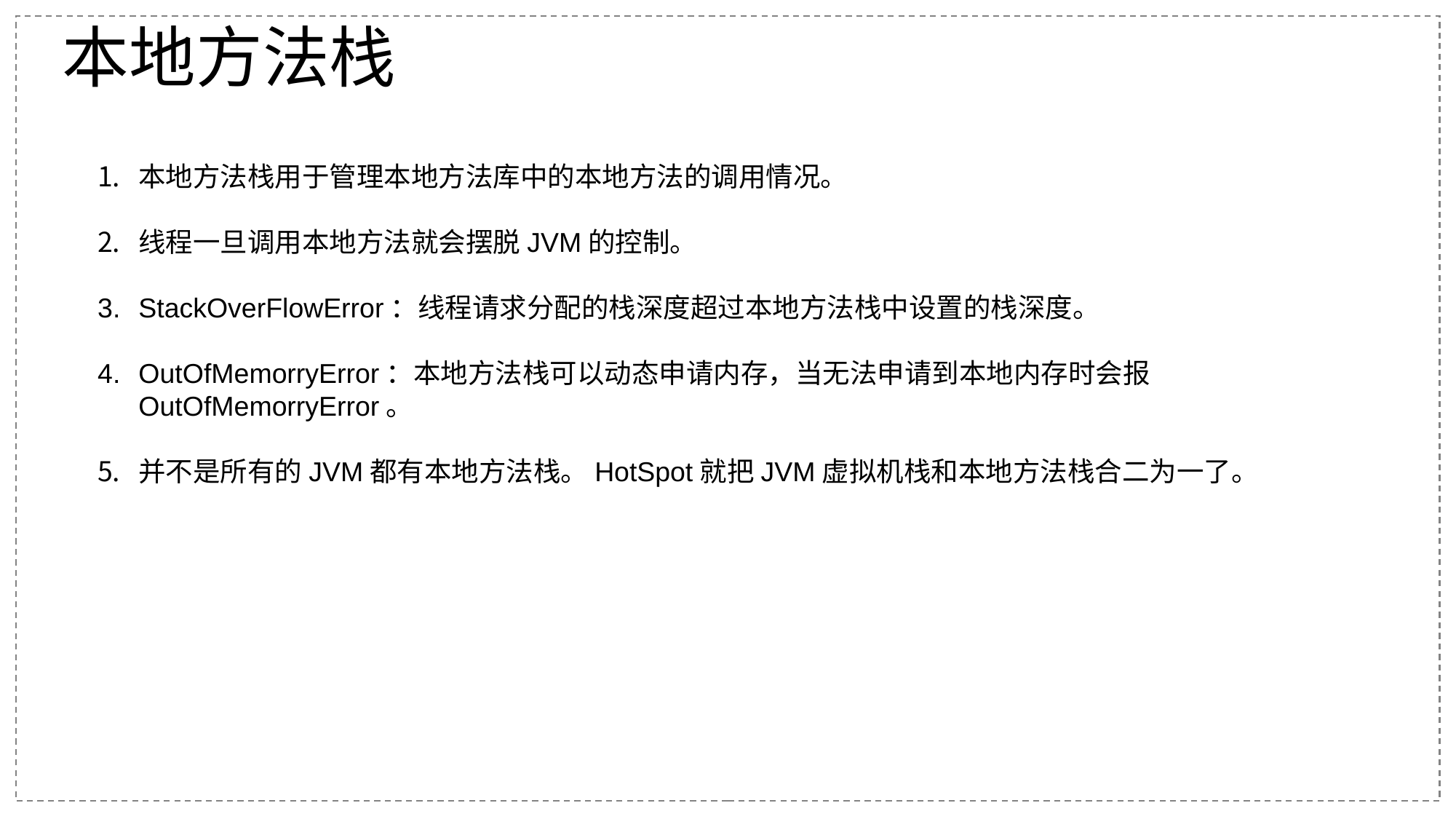

# 本地方法栈
本地方法栈用于管理本地方法库中的本地方法的调用情况。

线程一旦调用本地方法就会摆脱JVM的控制。

StackOverFlowError：线程请求分配的栈深度超过本地方法栈中设置的栈深度。

OutOfMemorryError：本地方法栈可以动态申请内存，当无法申请到本地内存时会报OutOfMemorryError。

并不是所有的JVM都有本地方法栈。HotSpot就把JVM虚拟机栈和本地方法栈合二为一了。